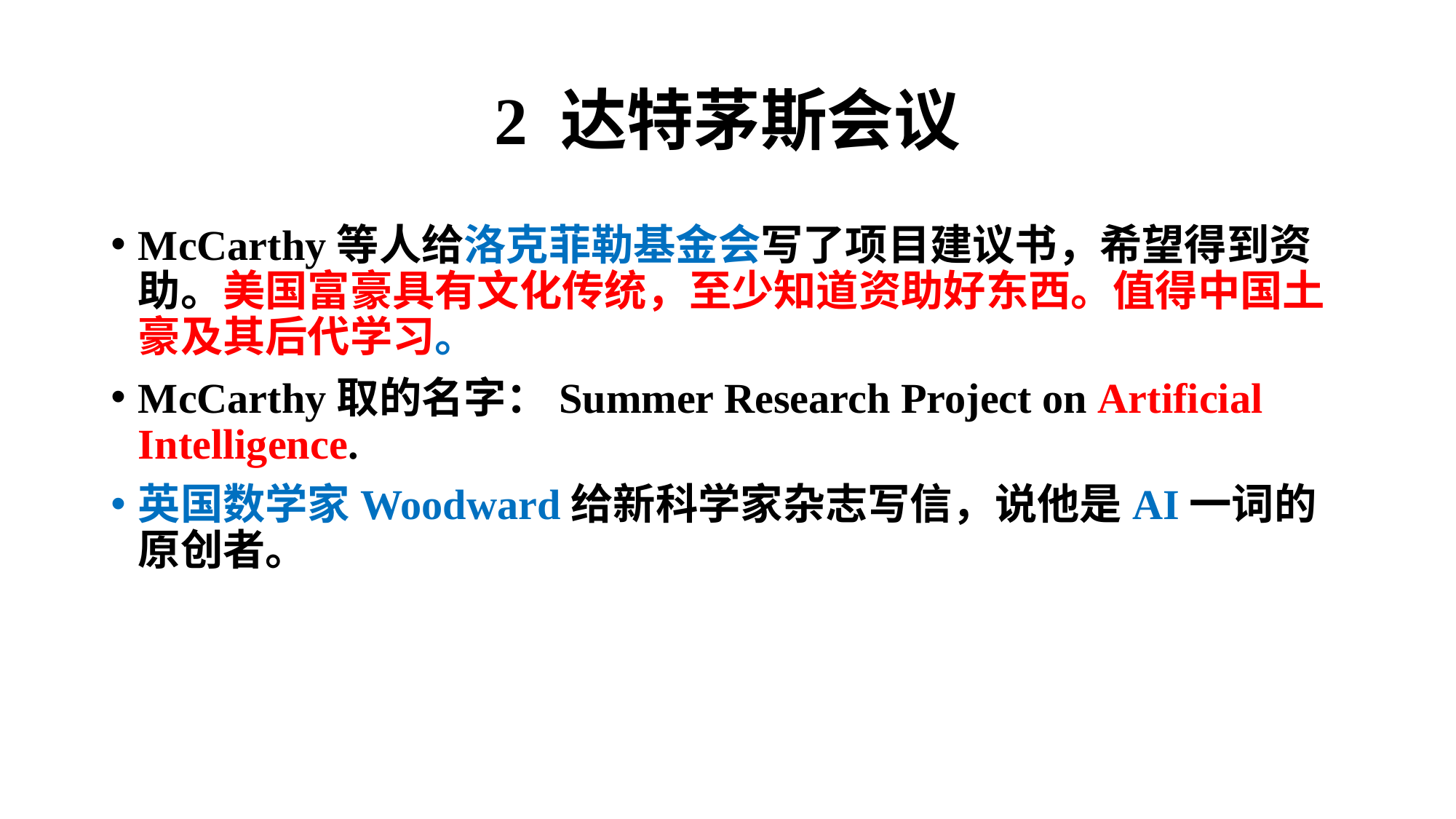

# 2 达特茅斯会议
McCarthy等人给洛克菲勒基金会写了项目建议书，希望得到资助。美国富豪具有文化传统，至少知道资助好东西。值得中国土豪及其后代学习。
McCarthy取的名字：Summer Research Project on Artificial Intelligence.
英国数学家Woodward给新科学家杂志写信，说他是AI一词的原创者。